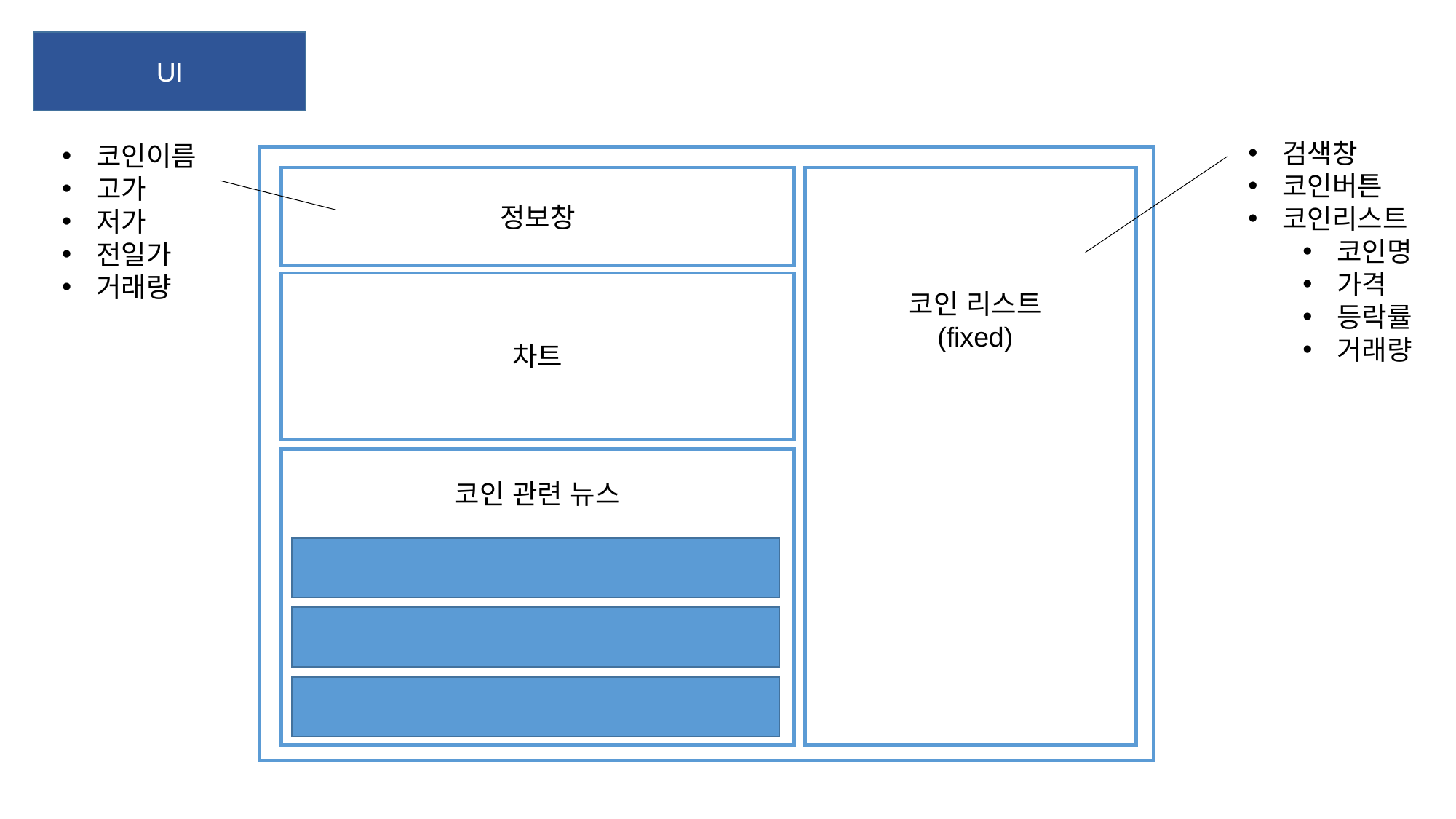

UI
검색창
코인버튼
코인리스트
코인명
가격
등락률
거래량
코인이름
고가
저가
전일가
거래량

정보창

코인 리스트
(fixed)
차트

코인 관련 뉴스